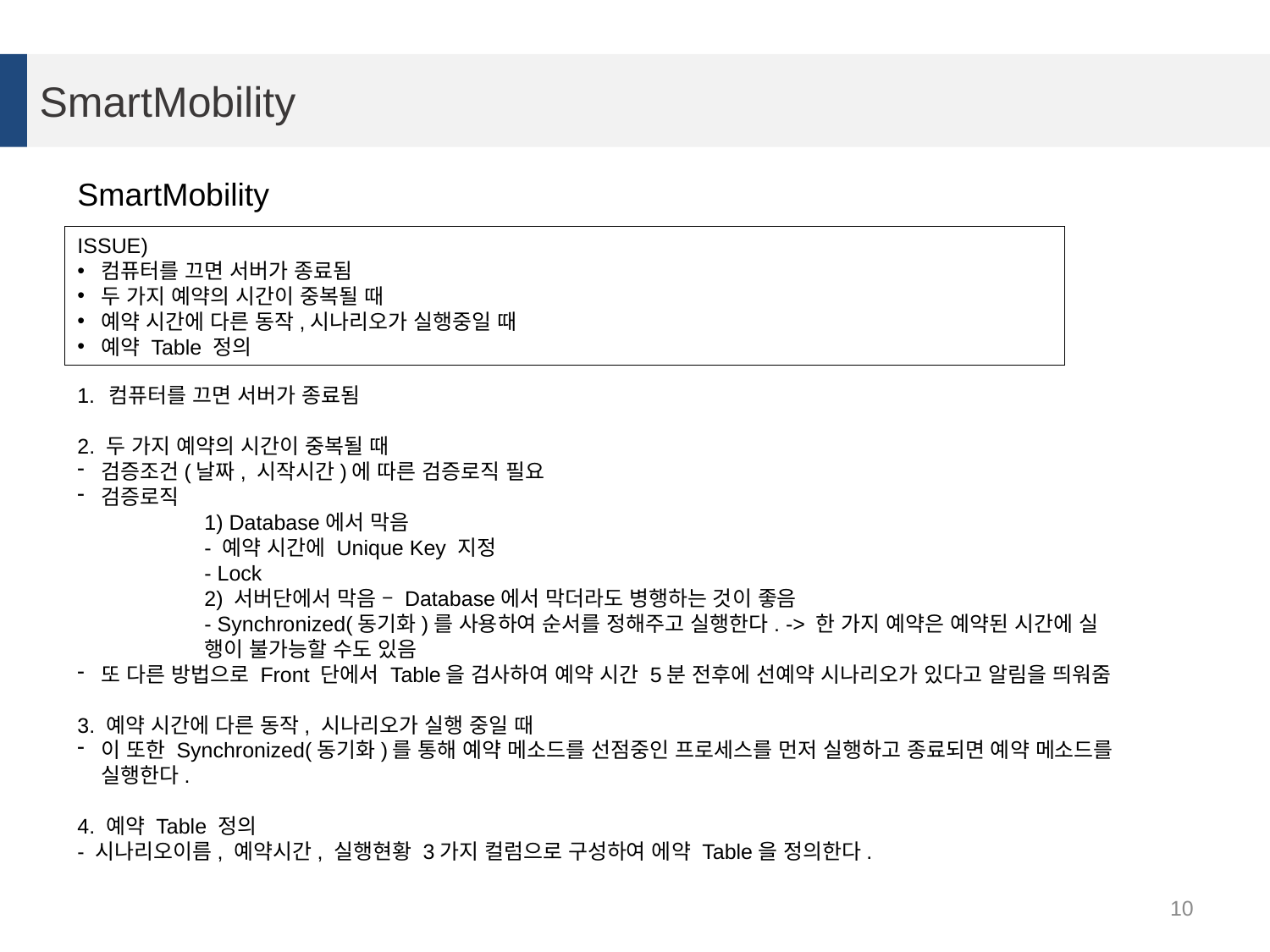

SmartMobility
SmartMobility
ISSUE)
컴퓨터를 끄면 서버가 종료됨
두 가지 예약의 시간이 중복될 때
예약 시간에 다른 동작,시나리오가 실행중일 때
예약 Table 정의
컴퓨터를 끄면 서버가 종료됨

2. 두 가지 예약의 시간이 중복될 때
검증조건(날짜, 시작시간)에 따른 검증로직 필요
검증로직
	1) Database에서 막음
	- 예약 시간에 Unique Key 지정
	- Lock
	2) 서버단에서 막음 – Database에서 막더라도 병행하는 것이 좋음
	- Synchronized(동기화)를 사용하여 순서를 정해주고 실행한다. -> 한 가지 예약은 예약된 시간에 실	행이 불가능할 수도 있음
또 다른 방법으로 Front 단에서 Table을 검사하여 예약 시간 5분 전후에 선예약 시나리오가 있다고 알림을 띄워줌

3. 예약 시간에 다른 동작, 시나리오가 실행 중일 때
이 또한 Synchronized(동기화)를 통해 예약 메소드를 선점중인 프로세스를 먼저 실행하고 종료되면 예약 메소드를 실행한다.

4. 예약 Table 정의
- 시나리오이름, 예약시간, 실행현황 3가지 컬럼으로 구성하여 에약 Table을 정의한다.
10